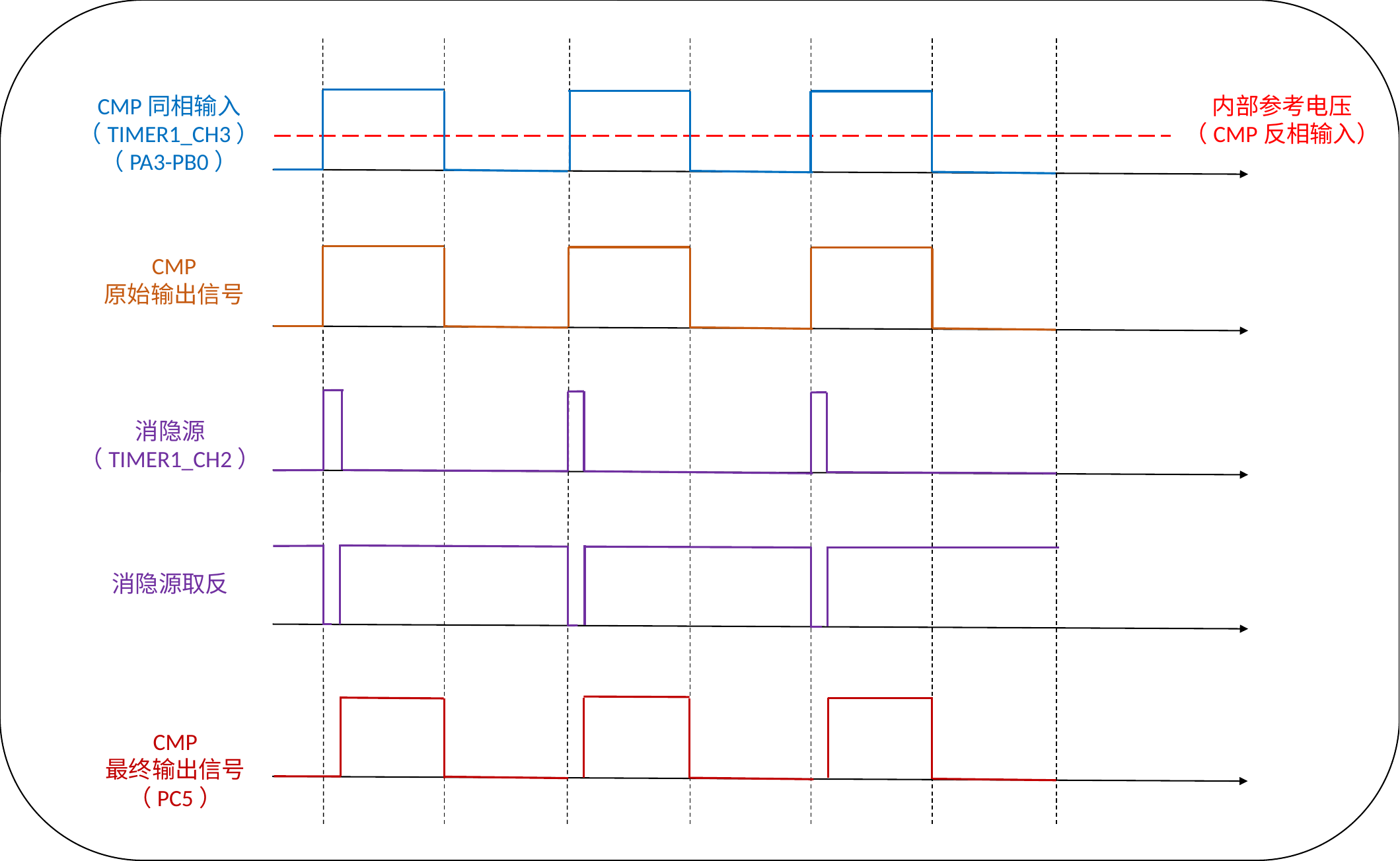

CMP同相输入
（TIMER1_CH3）
（PA3-PB0）
内部参考电压
（CMP反相输入）

CMP
原始输出信号
消隐源
（TIMER1_CH2）
消隐源取反
CMP
最终输出信号
（PC5）